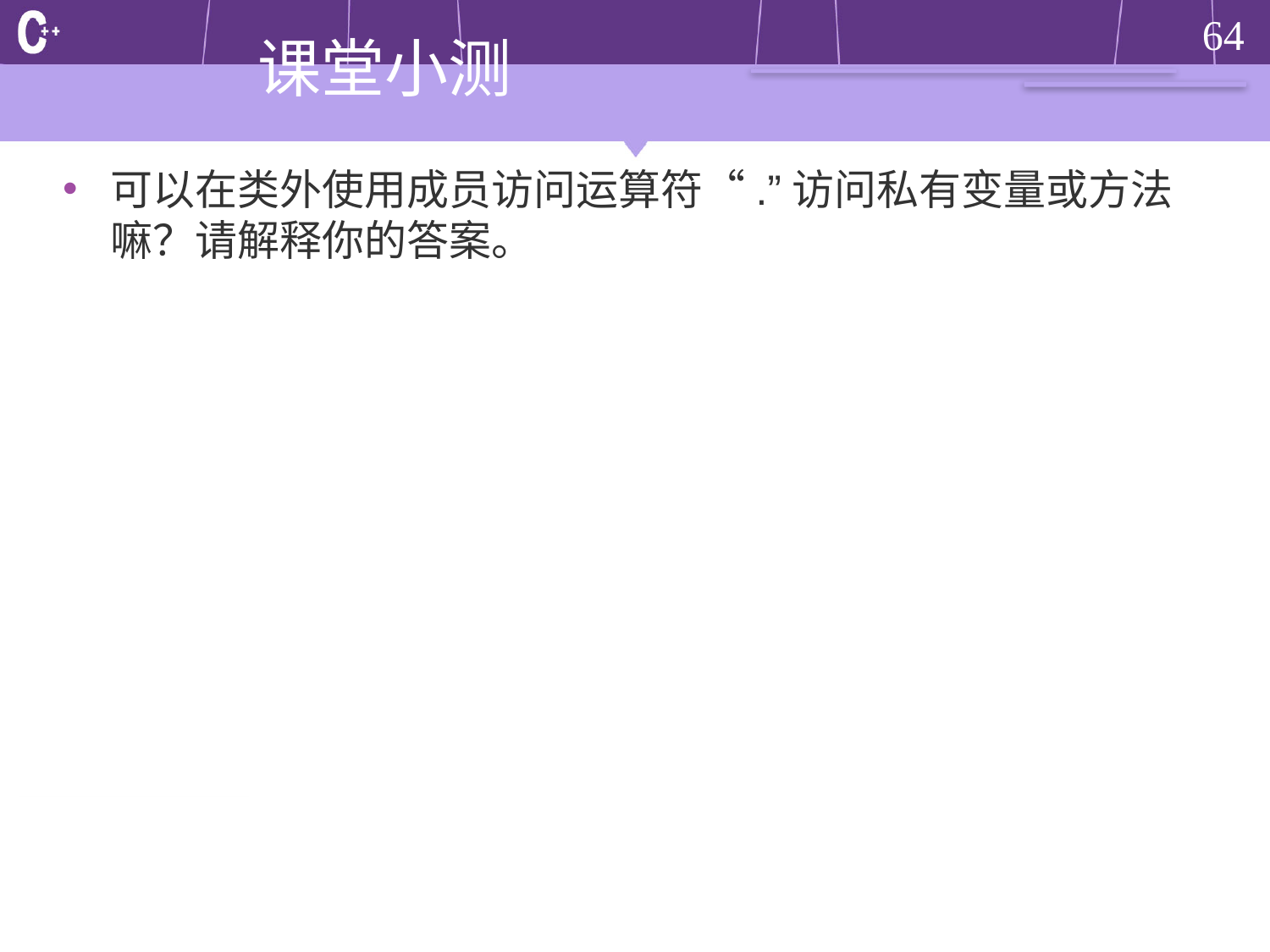

# 课堂小测
可以在类外使用成员访问运算符“.”访问私有变量或方法嘛？请解释你的答案。